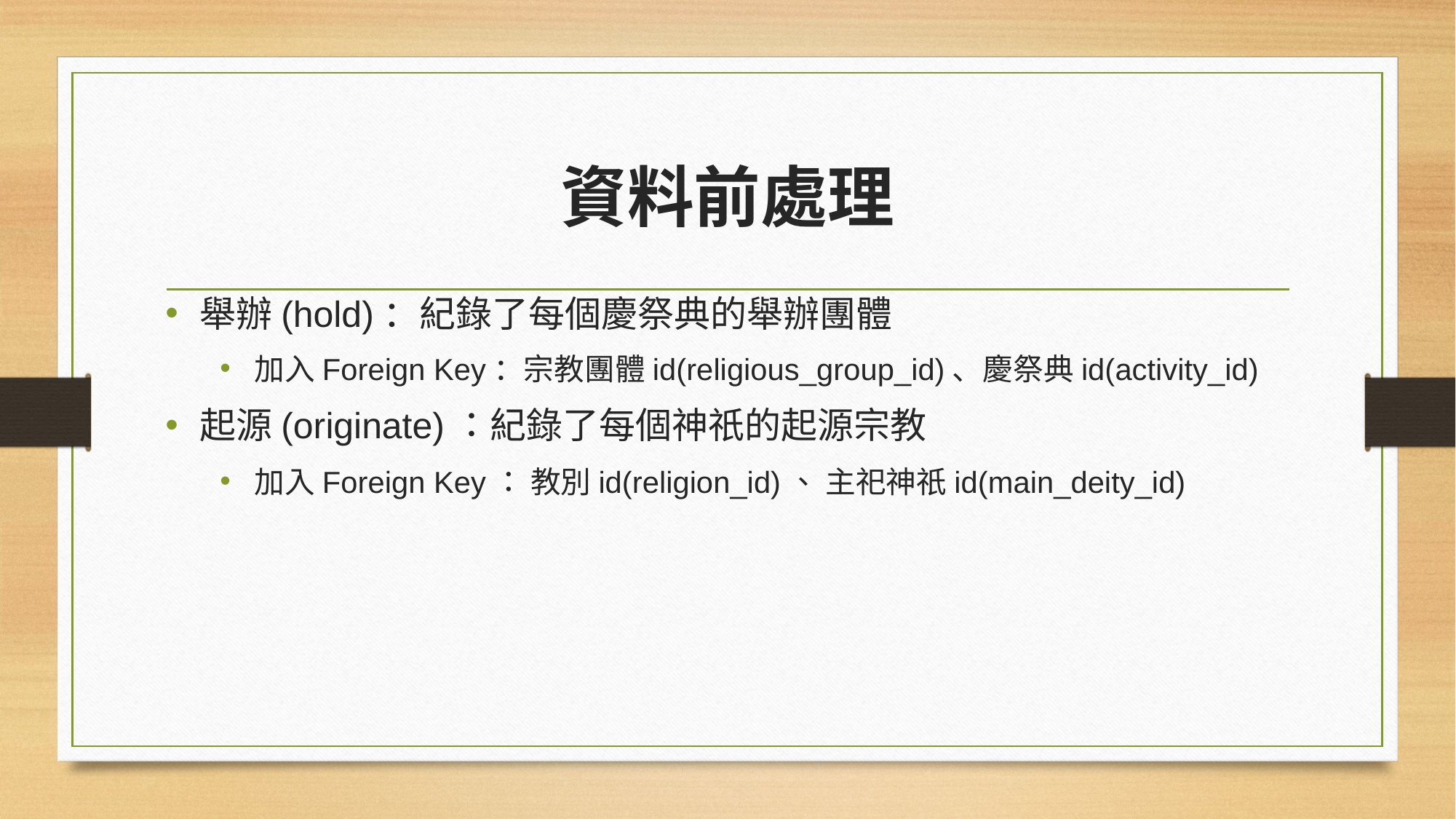

# 資料前處理
舉辦(hold)：紀錄了每個慶祭典的舉辦團體
加入Foreign Key：宗教團體id(religious_group_id)、慶祭典id(activity_id)
起源(originate)：紀錄了每個神祇的起源宗教
加入Foreign Key： 教別id(religion_id)、 主祀神祇id(main_deity_id)